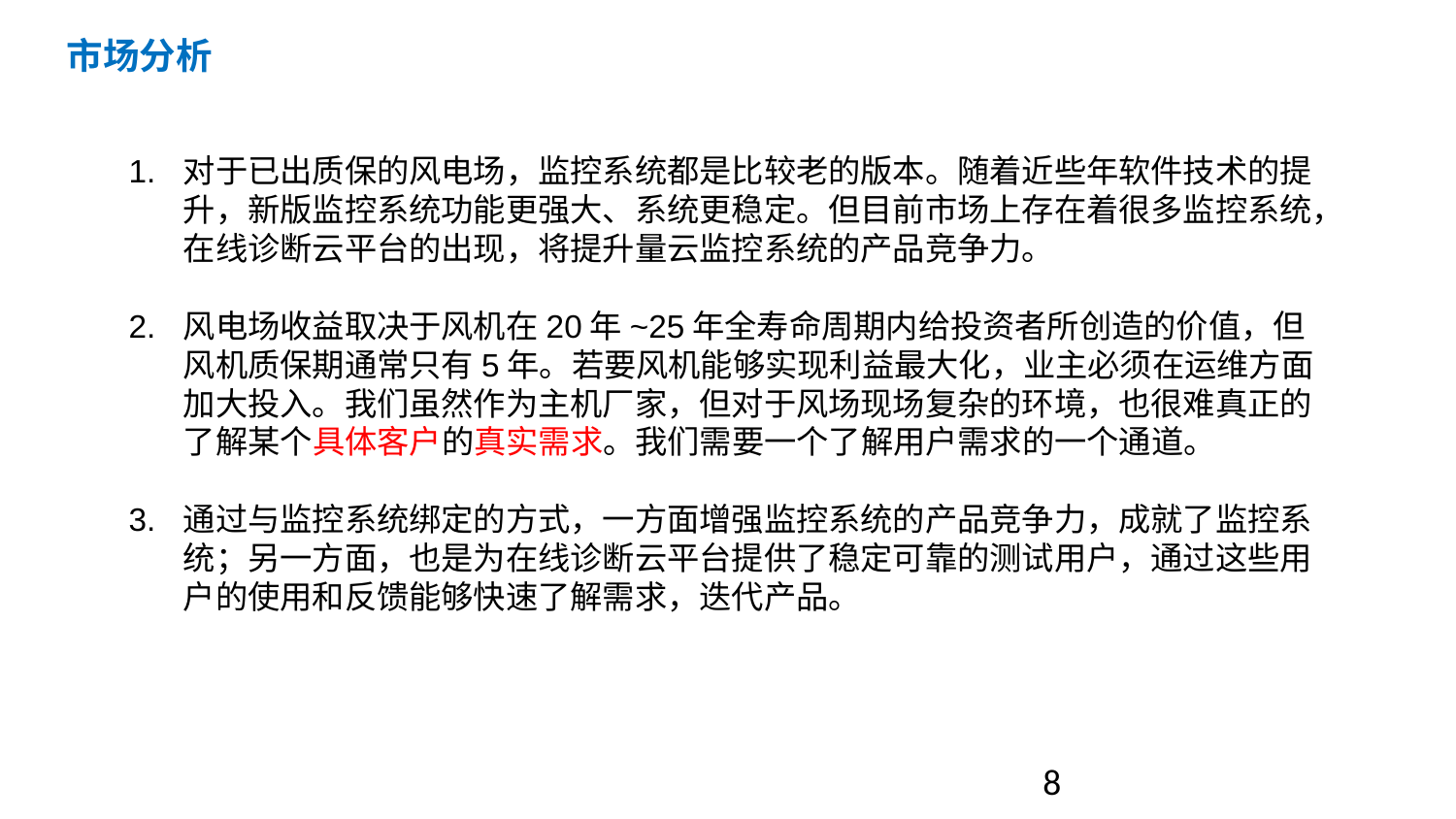

目 录
市场分析

对于已出质保的风电场，监控系统都是比较老的版本。随着近些年软件技术的提升，新版监控系统功能更强大、系统更稳定。但目前市场上存在着很多监控系统，在线诊断云平台的出现，将提升量云监控系统的产品竞争力。

风电场收益取决于风机在20年~25年全寿命周期内给投资者所创造的价值，但风机质保期通常只有5年。若要风机能够实现利益最大化，业主必须在运维方面加大投入。我们虽然作为主机厂家，但对于风场现场复杂的环境，也很难真正的了解某个具体客户的真实需求。我们需要一个了解用户需求的一个通道。

通过与监控系统绑定的方式，一方面增强监控系统的产品竞争力，成就了监控系统；另一方面，也是为在线诊断云平台提供了稳定可靠的测试用户，通过这些用户的使用和反馈能够快速了解需求，迭代产品。

8